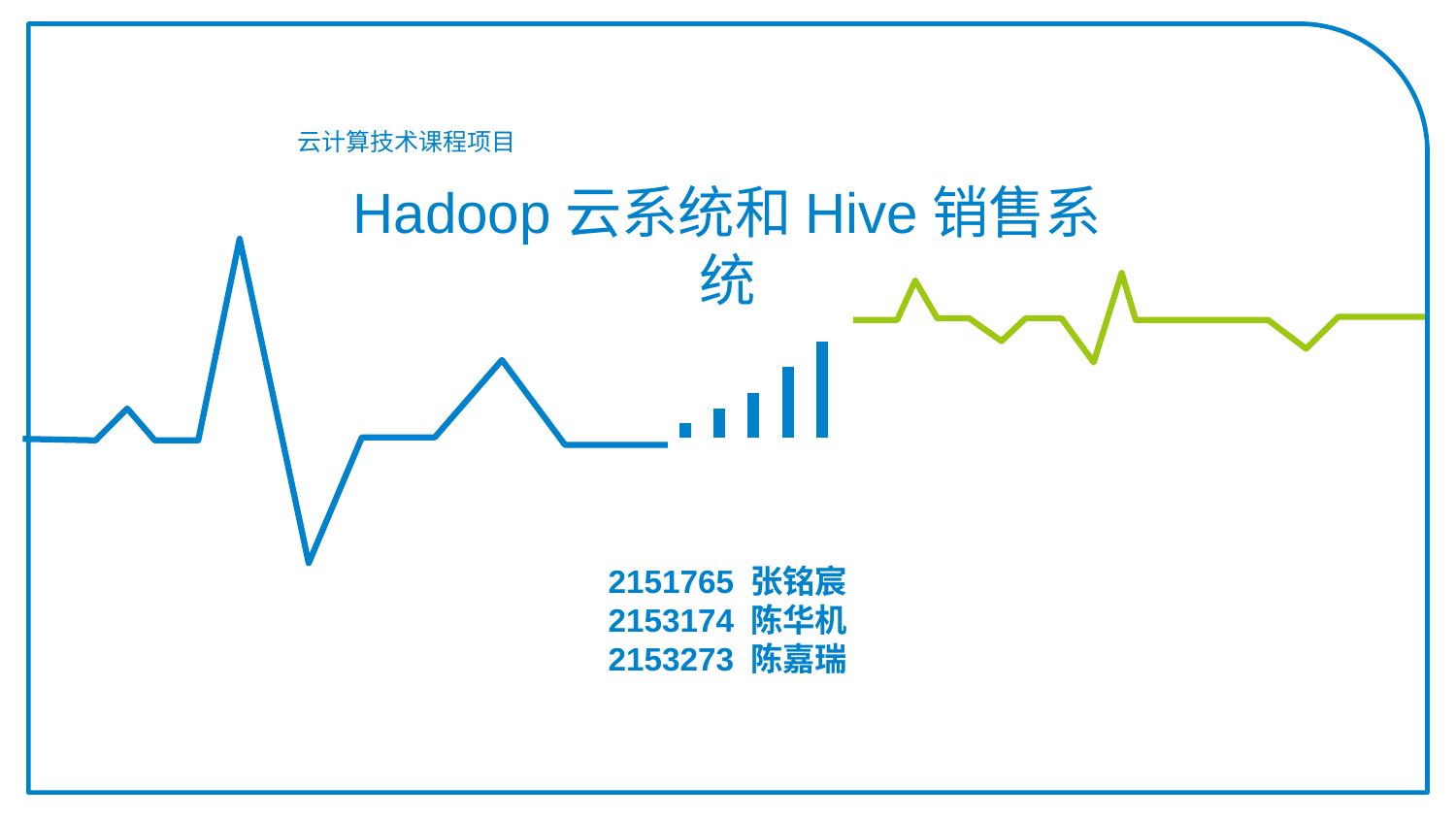

云计算技术课程项目
Hadoop云系统和Hive销售系统

2151765 张铭宸
2153174 陈华机
2153273 陈嘉瑞